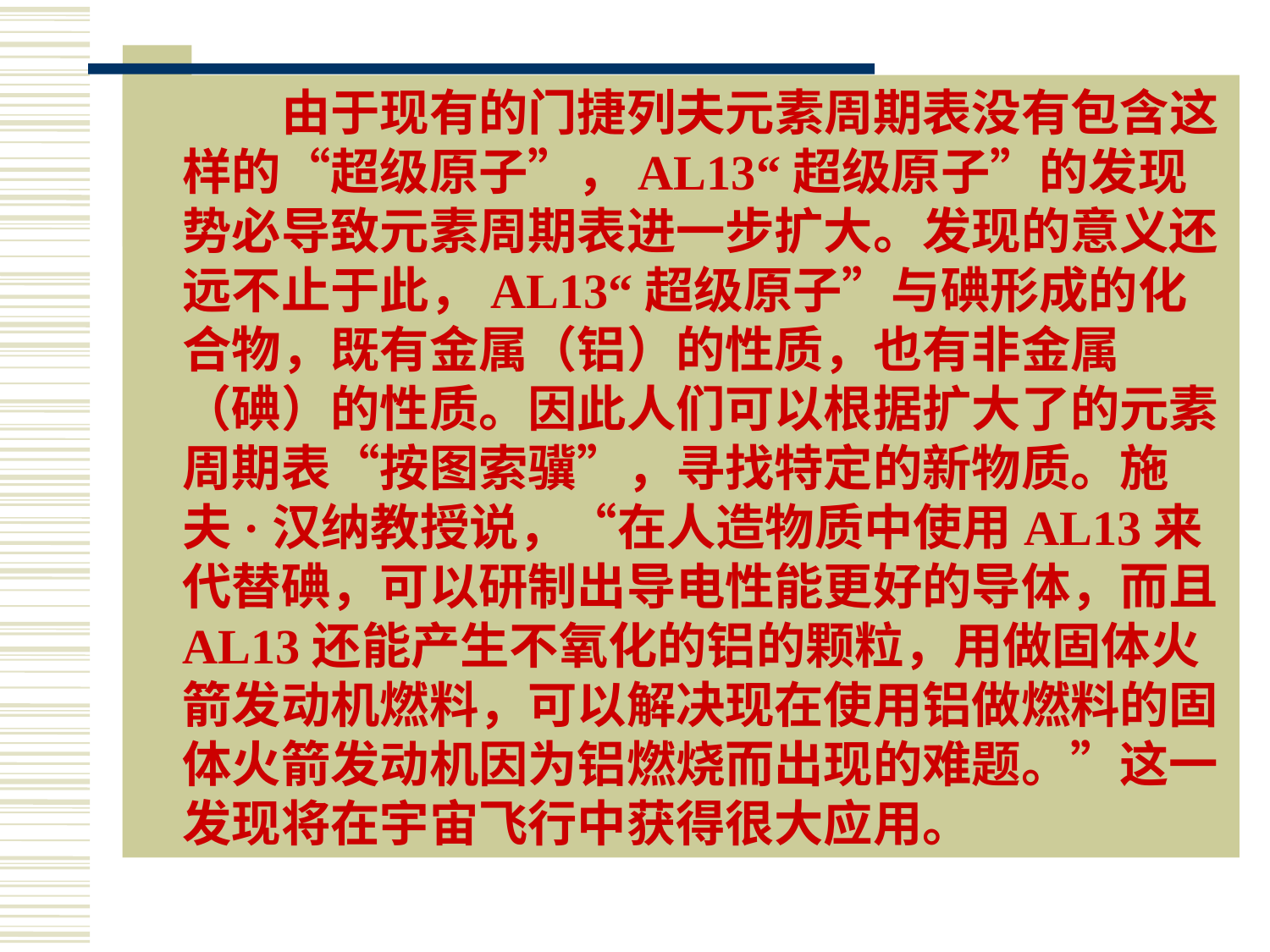

由于现有的门捷列夫元素周期表没有包含这样的“超级原子”，AL13“超级原子”的发现势必导致元素周期表进一步扩大。发现的意义还远不止于此，AL13“超级原子”与碘形成的化合物，既有金属（铝）的性质，也有非金属（碘）的性质。因此人们可以根据扩大了的元素周期表“按图索骥”，寻找特定的新物质。施夫·汉纳教授说，“在人造物质中使用AL13来代替碘，可以研制出导电性能更好的导体，而且AL13还能产生不氧化的铝的颗粒，用做固体火箭发动机燃料，可以解决现在使用铝做燃料的固体火箭发动机因为铝燃烧而出现的难题。”这一发现将在宇宙飞行中获得很大应用。